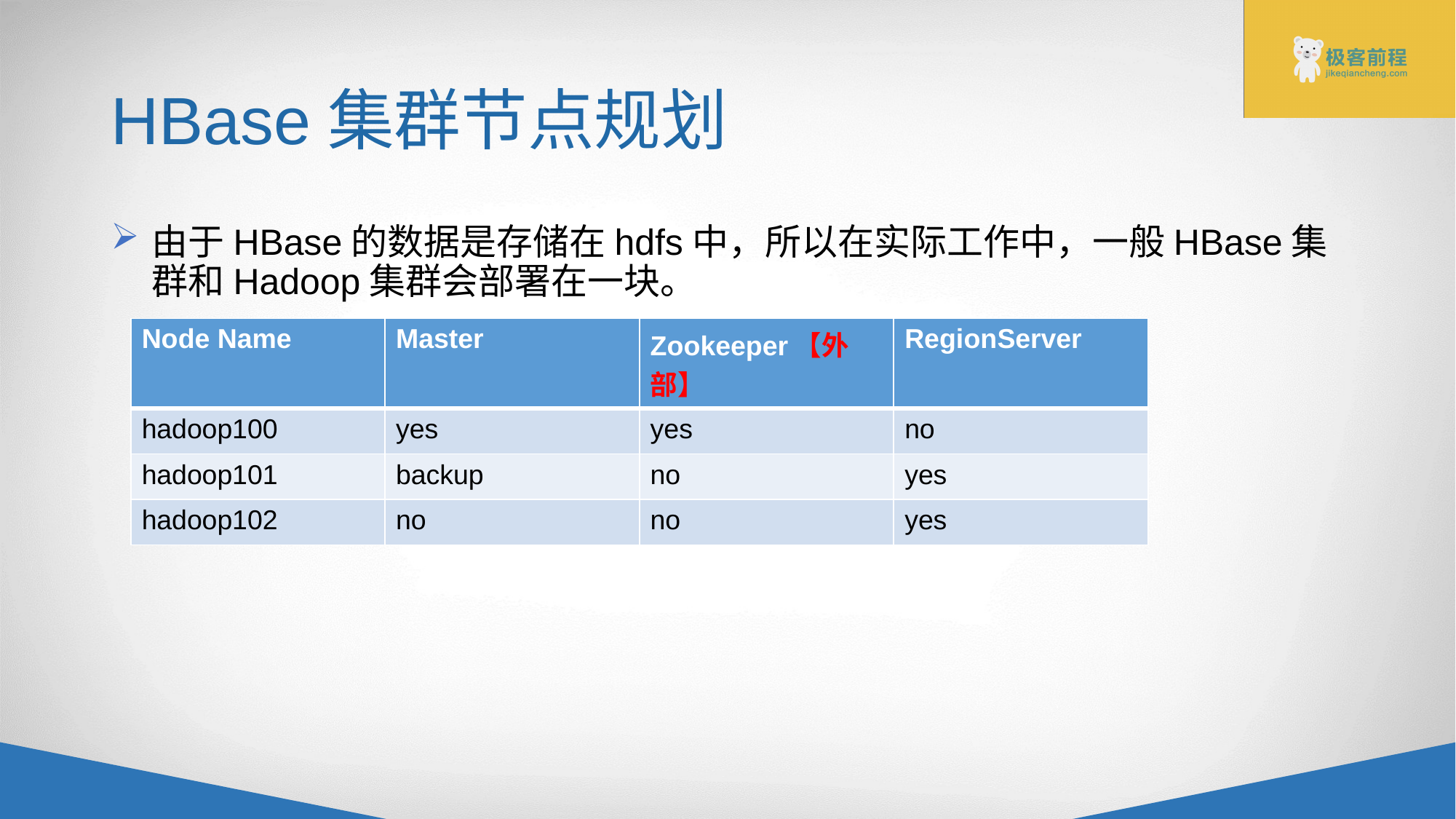

# HBase集群节点规划
由于HBase的数据是存储在hdfs中，所以在实际工作中，一般HBase集群和Hadoop集群会部署在一块。

| Node Name | Master | Zookeeper【外部】 | RegionServer |
| --- | --- | --- | --- |
| hadoop100 | yes | yes | no |
| hadoop101 | backup | no | yes |
| hadoop102 | no | no | yes |